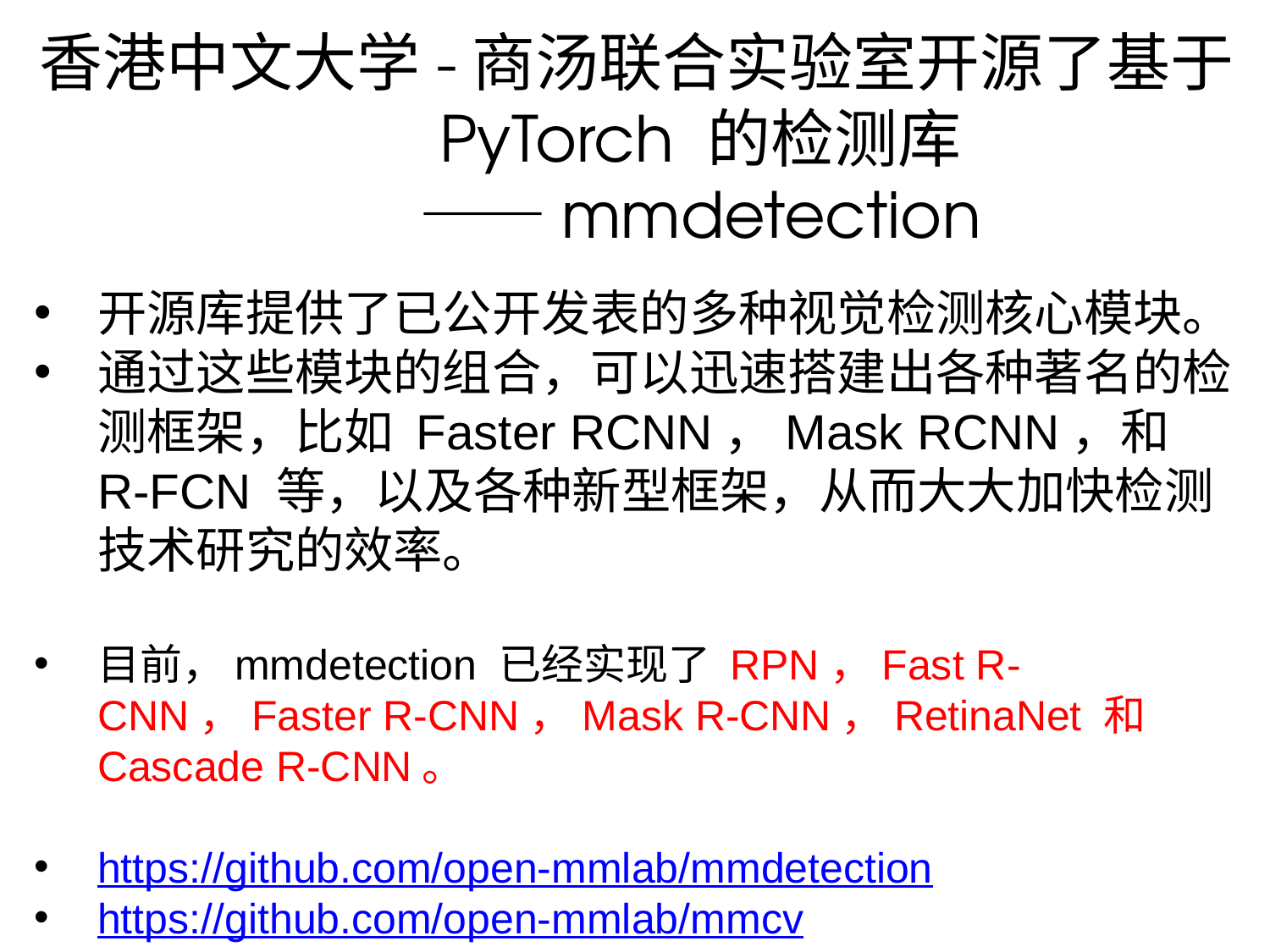

# 香港中文大学-商汤联合实验室开源了基于 PyTorch 的检测库 ——mmdetection
开源库提供了已公开发表的多种视觉检测核心模块。
通过这些模块的组合，可以迅速搭建出各种著名的检测框架，比如 Faster RCNN，Mask RCNN，和 R-FCN 等，以及各种新型框架，从而大大加快检测技术研究的效率。

目前，mmdetection 已经实现了 RPN，Fast R-CNN，Faster R-CNN，Mask R-CNN，RetinaNet 和 Cascade R-CNN。

https://github.com/open-mmlab/mmdetection
https://github.com/open-mmlab/mmcv